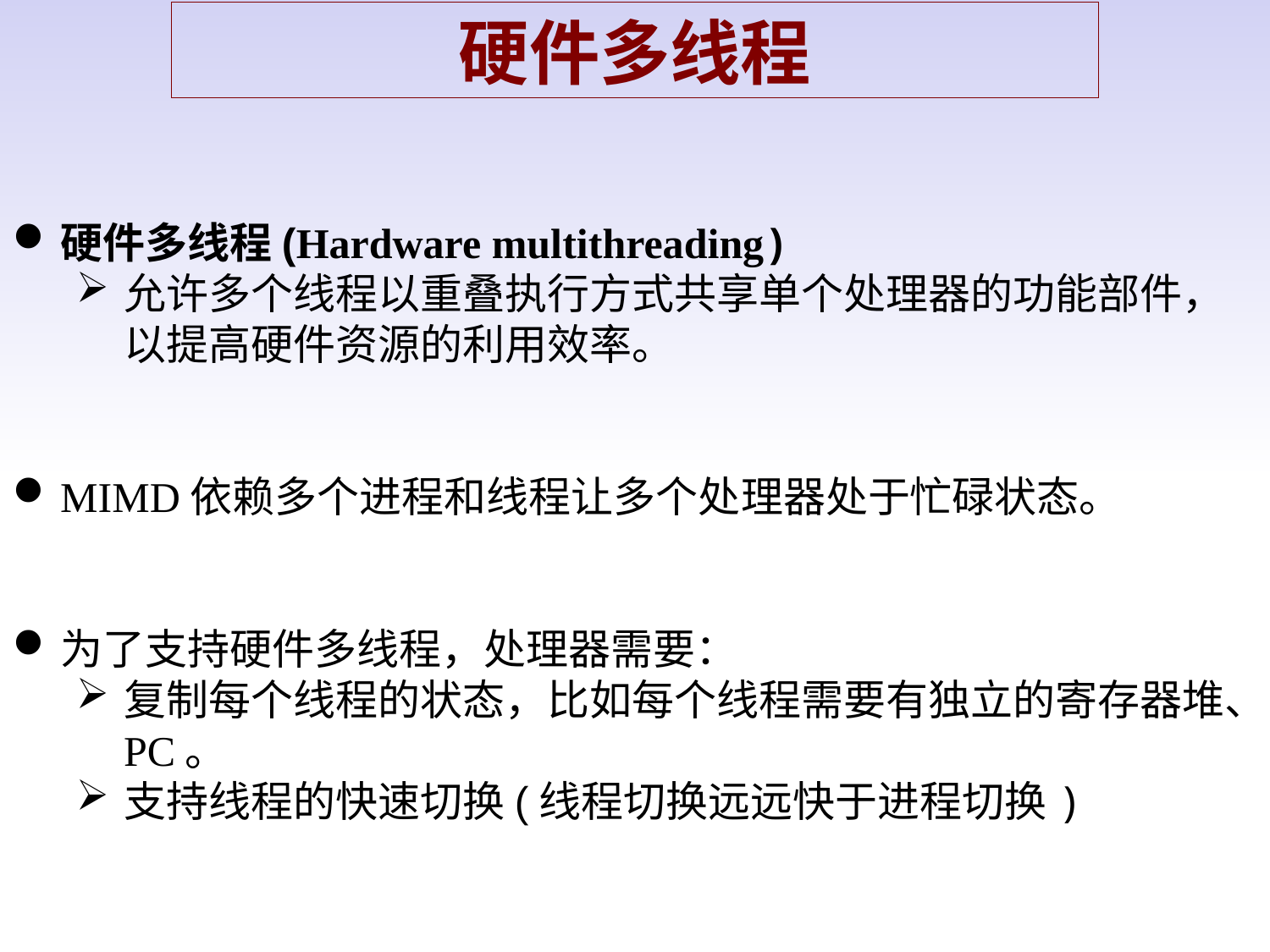

硬件多线程
硬件多线程(Hardware multithreading)
允许多个线程以重叠执行方式共享单个处理器的功能部件，以提高硬件资源的利用效率。

MIMD依赖多个进程和线程让多个处理器处于忙碌状态。

为了支持硬件多线程，处理器需要：
复制每个线程的状态，比如每个线程需要有独立的寄存器堆、PC。
支持线程的快速切换(线程切换远远快于进程切换)